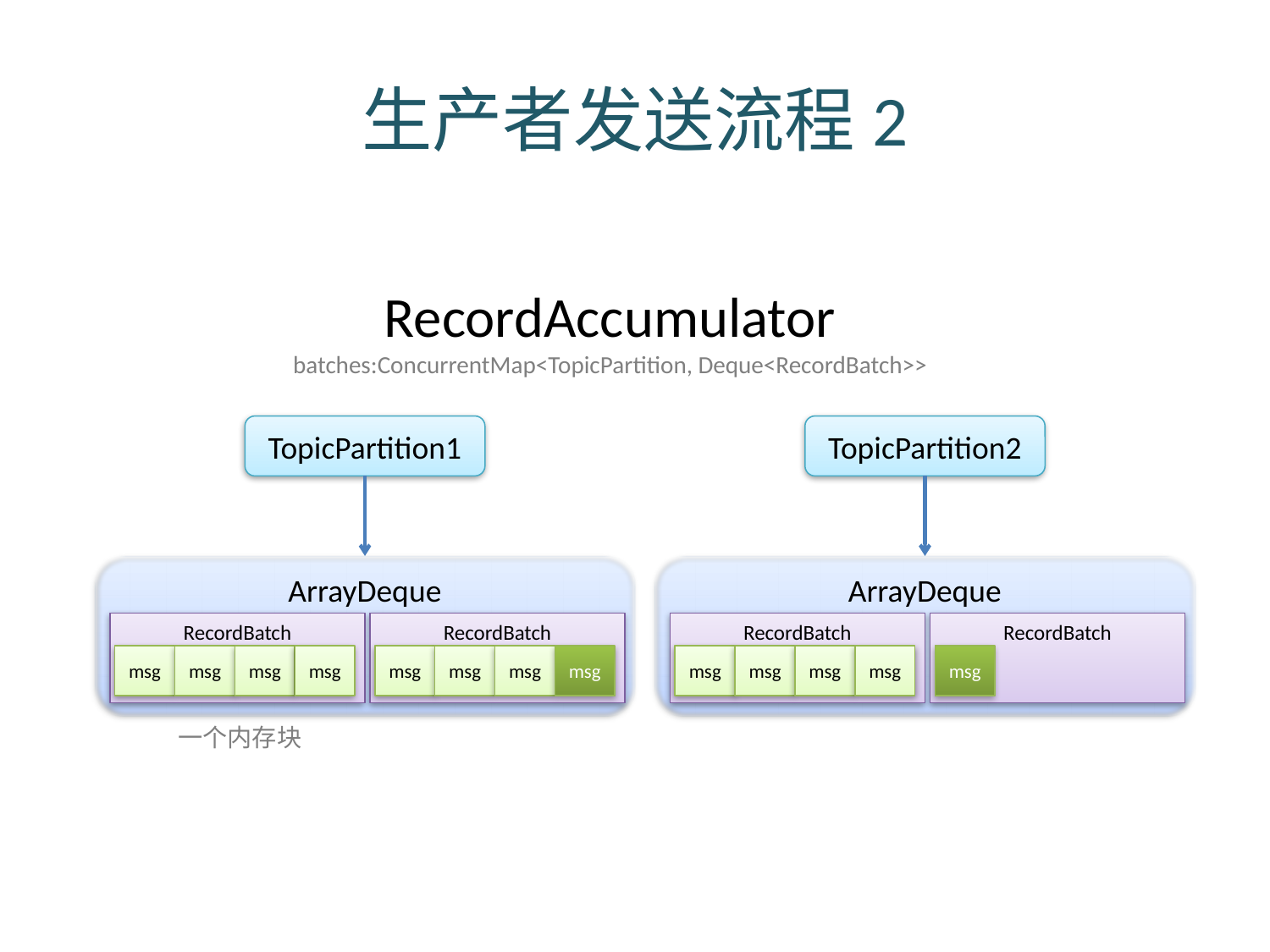

# 生产者发送流程2
RecordAccumulator
batches:ConcurrentMap<TopicPartition, Deque<RecordBatch>>
TopicPartition1
TopicPartition2
ArrayDeque
ArrayDeque
RecordBatch
msg
msg
msg
msg
RecordBatch
msg
msg
msg
msg
RecordBatch
msg
msg
msg
msg
RecordBatch
msg
一个内存块